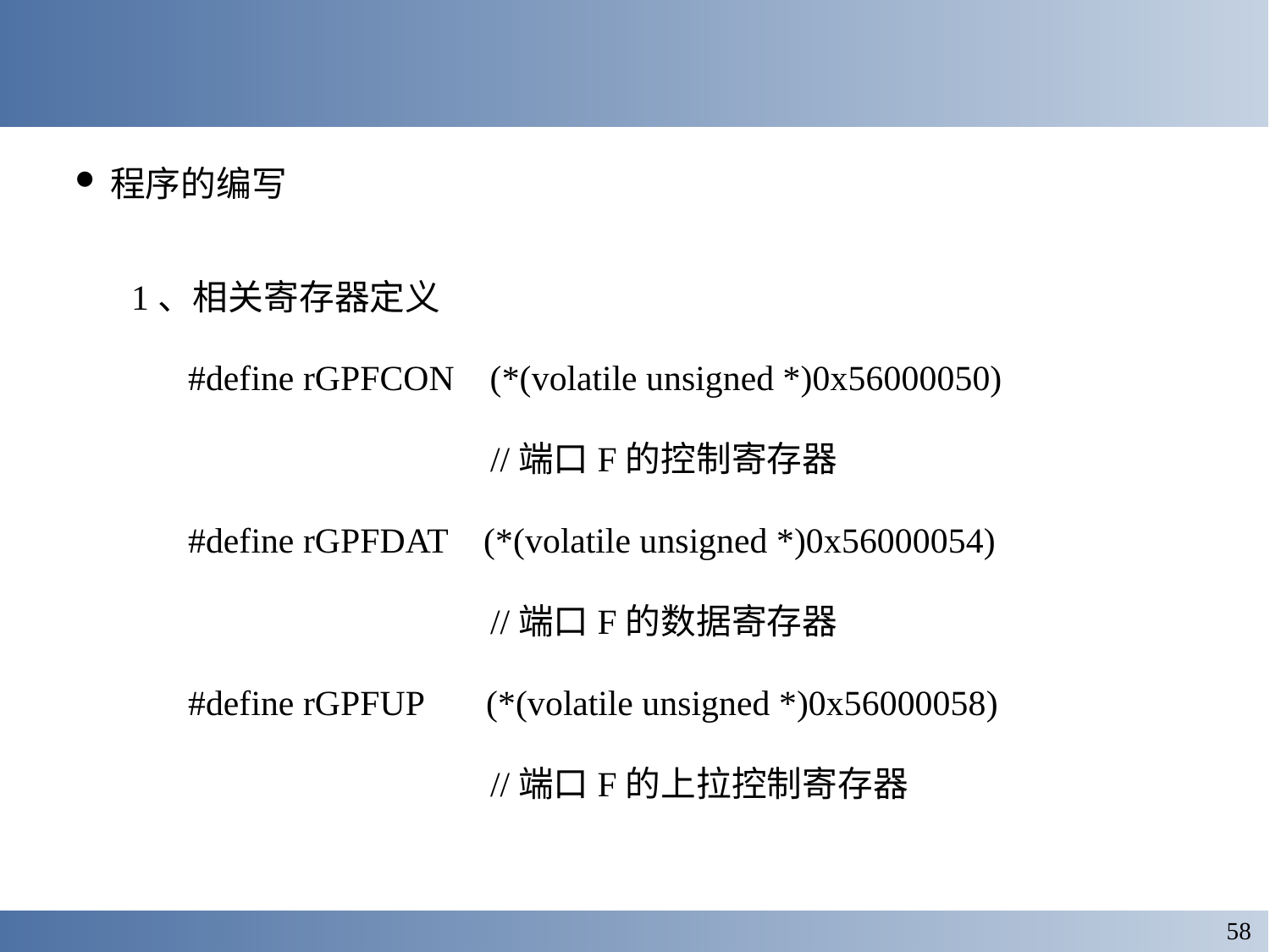

程序的编写
1、相关寄存器定义
#define rGPFCON    (*(volatile unsigned *)0x56000050)
                                  //端口F的控制寄存器
#define rGPFDAT    (*(volatile unsigned *)0x56000054)
                                  //端口F的数据寄存器
#define rGPFUP       (*(volatile unsigned *)0x56000058)
                                  //端口F的上拉控制寄存器